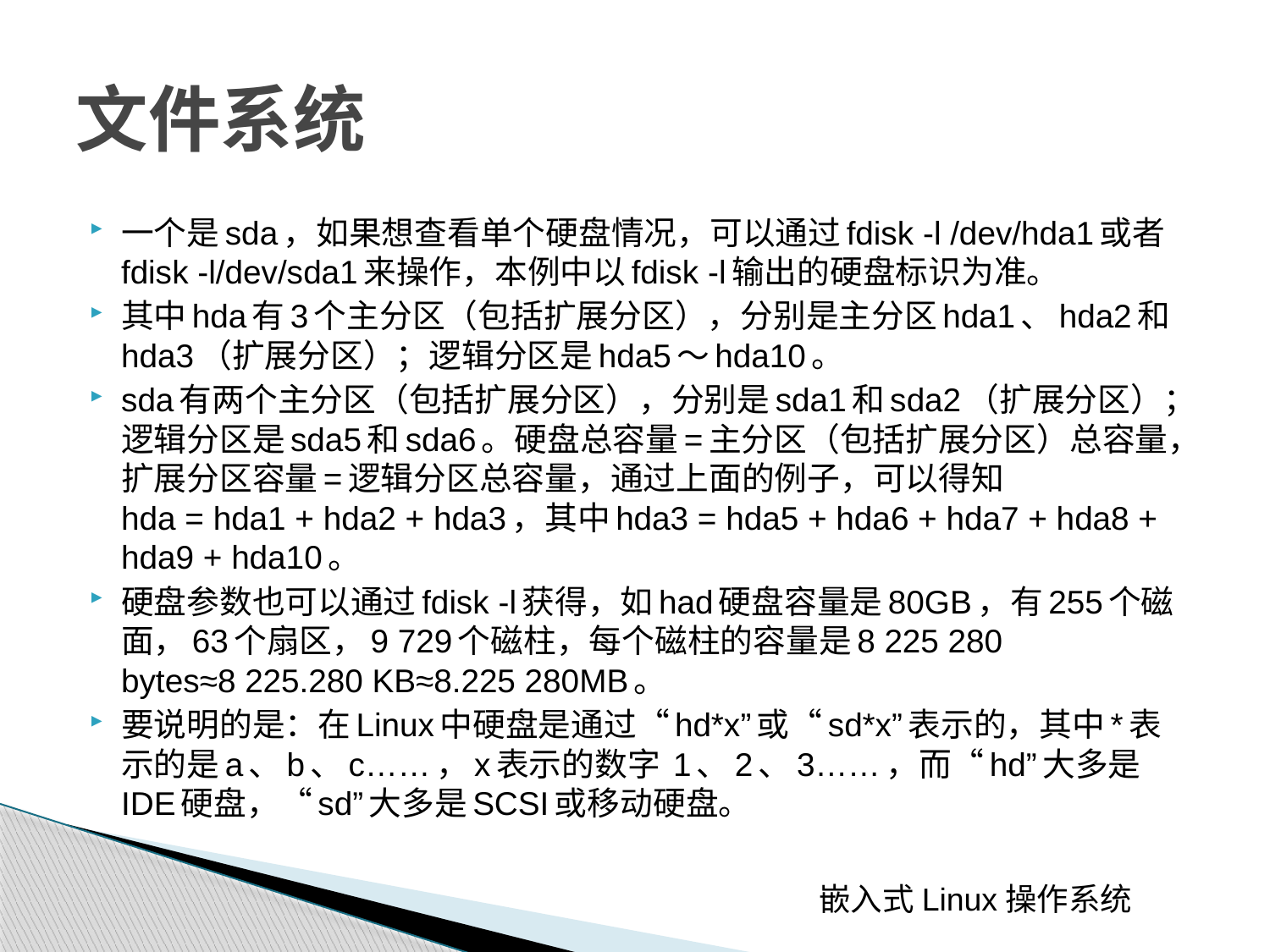

# 文件系统
一个是sda，如果想查看单个硬盘情况，可以通过fdisk -l /dev/hda1或者fdisk -l/dev/sda1来操作，本例中以fdisk -l输出的硬盘标识为准。
其中hda有3个主分区（包括扩展分区），分别是主分区hda1、hda2和hda3（扩展分区）；逻辑分区是hda5～hda10。
sda有两个主分区（包括扩展分区），分别是sda1和sda2（扩展分区）；逻辑分区是sda5和sda6。硬盘总容量=主分区（包括扩展分区）总容量，扩展分区容量=逻辑分区总容量，通过上面的例子，可以得知hda = hda1 + hda2 + hda3，其中hda3 = hda5 + hda6 + hda7 + hda8 + hda9 + hda10。
硬盘参数也可以通过fdisk -l获得，如had硬盘容量是80GB，有255个磁面，63个扇区，9 729个磁柱，每个磁柱的容量是8 225 280 bytes≈8 225.280 KB≈8.225 280MB。
要说明的是：在Linux中硬盘是通过“hd*x”或“sd*x”表示的，其中*表示的是a、b、c……，x表示的数字 1、2、3……，而“hd”大多是IDE硬盘，“sd”大多是SCSI或移动硬盘。

         嵌入式Linux操作系统